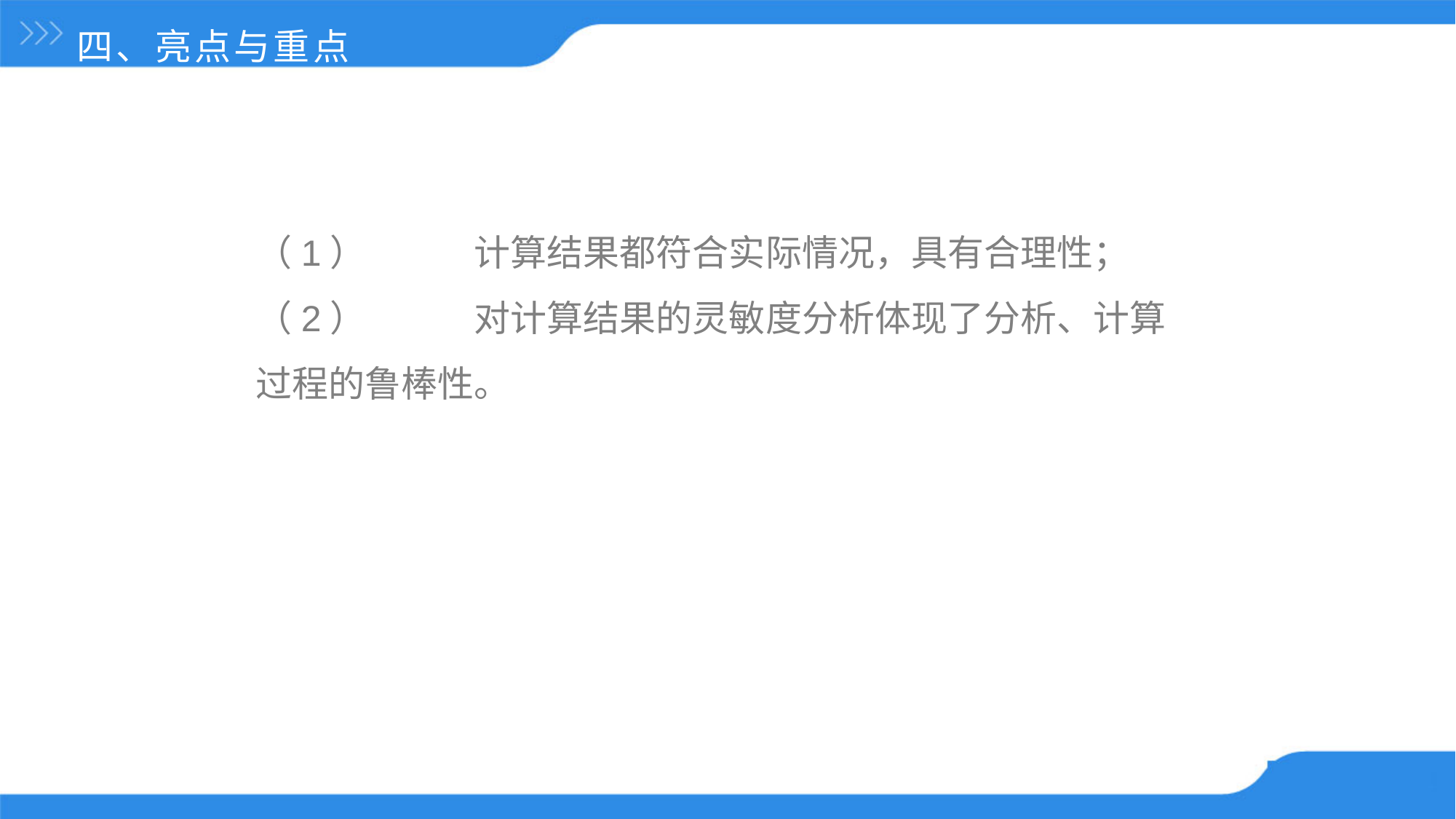

四、亮点与重点

（1）	计算结果都符合实际情况，具有合理性；
（2）	对计算结果的灵敏度分析体现了分析、计算过程的鲁棒性。